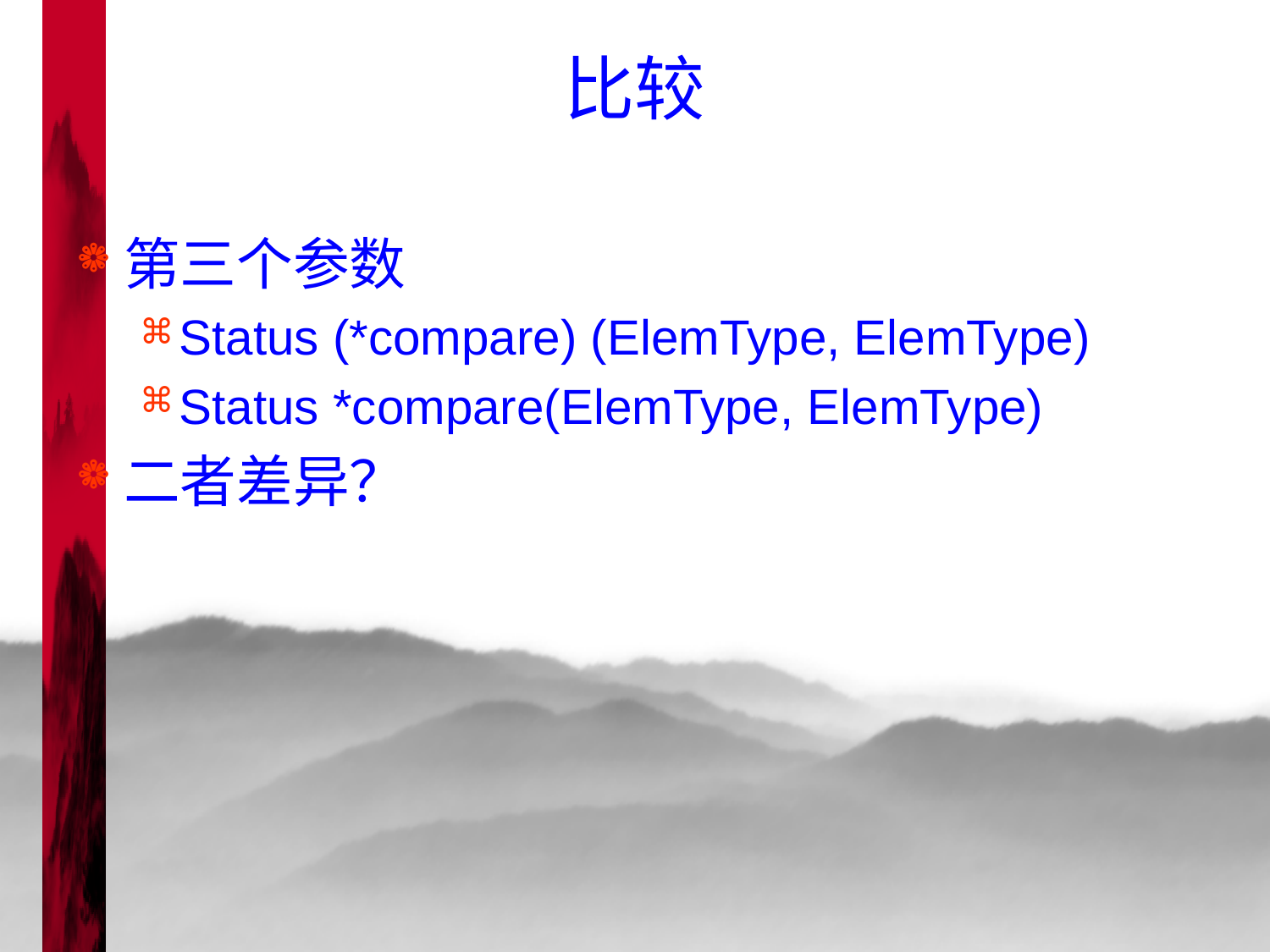

# 比较
第三个参数
Status (*compare) (ElemType, ElemType)
Status *compare(ElemType, ElemType)
二者差异？